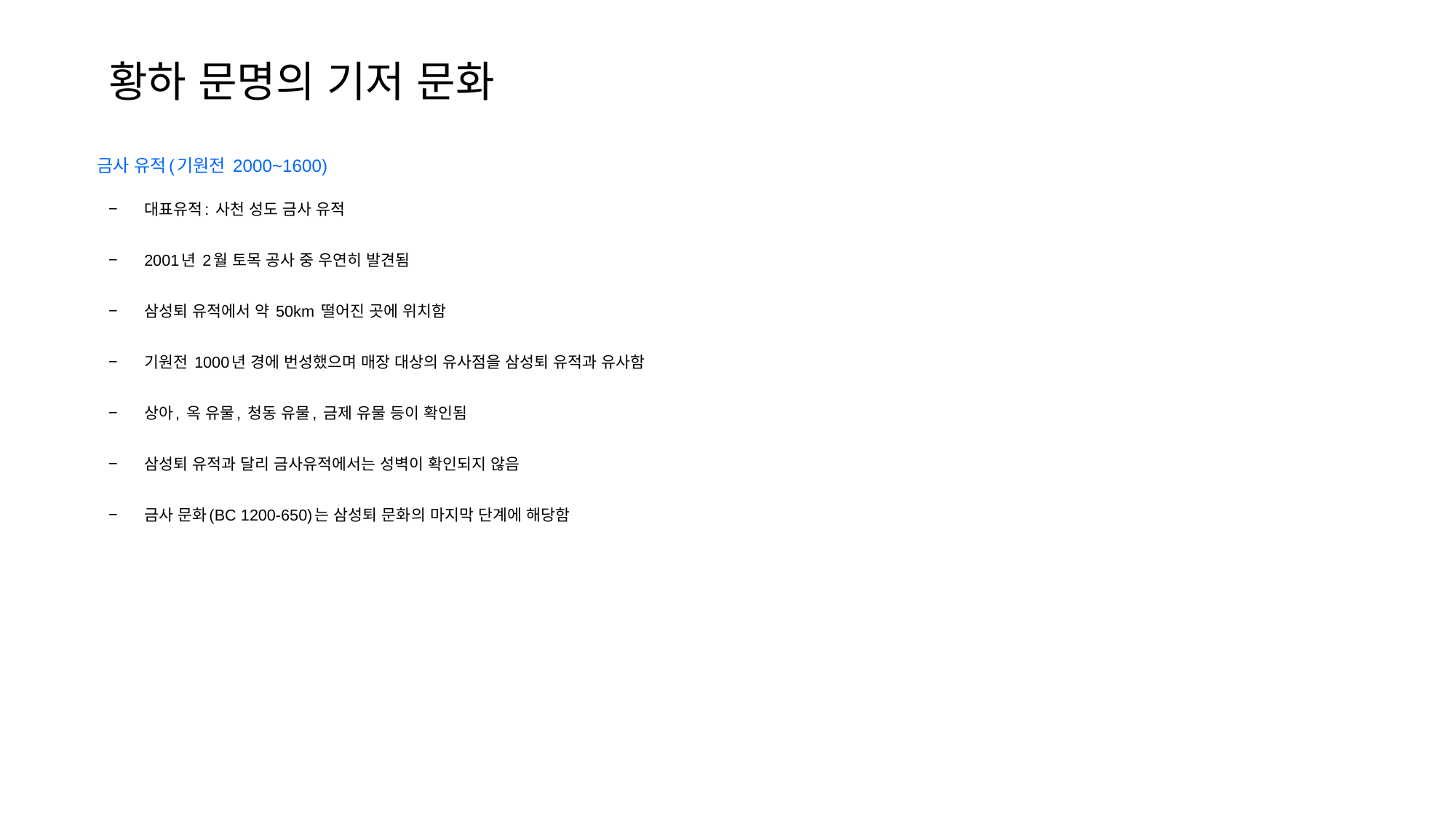

황하 문명의 기저 문화
금사 유적(기원전 2000~1600)

대표유적: 사천 성도 금사 유적

2001년 2월 토목 공사 중 우연히 발견됨

삼성퇴 유적에서 약 50km 떨어진 곳에 위치함

기원전 1000년 경에 번성했으며 매장 대상의 유사점을 삼성퇴 유적과 유사함

상아, 옥 유물, 청동 유물, 금제 유물 등이 확인됨

삼성퇴 유적과 달리 금사유적에서는 성벽이 확인되지 않음

금사 문화(BC 1200-650)는 삼성퇴 문화의 마지막 단계에 해당함